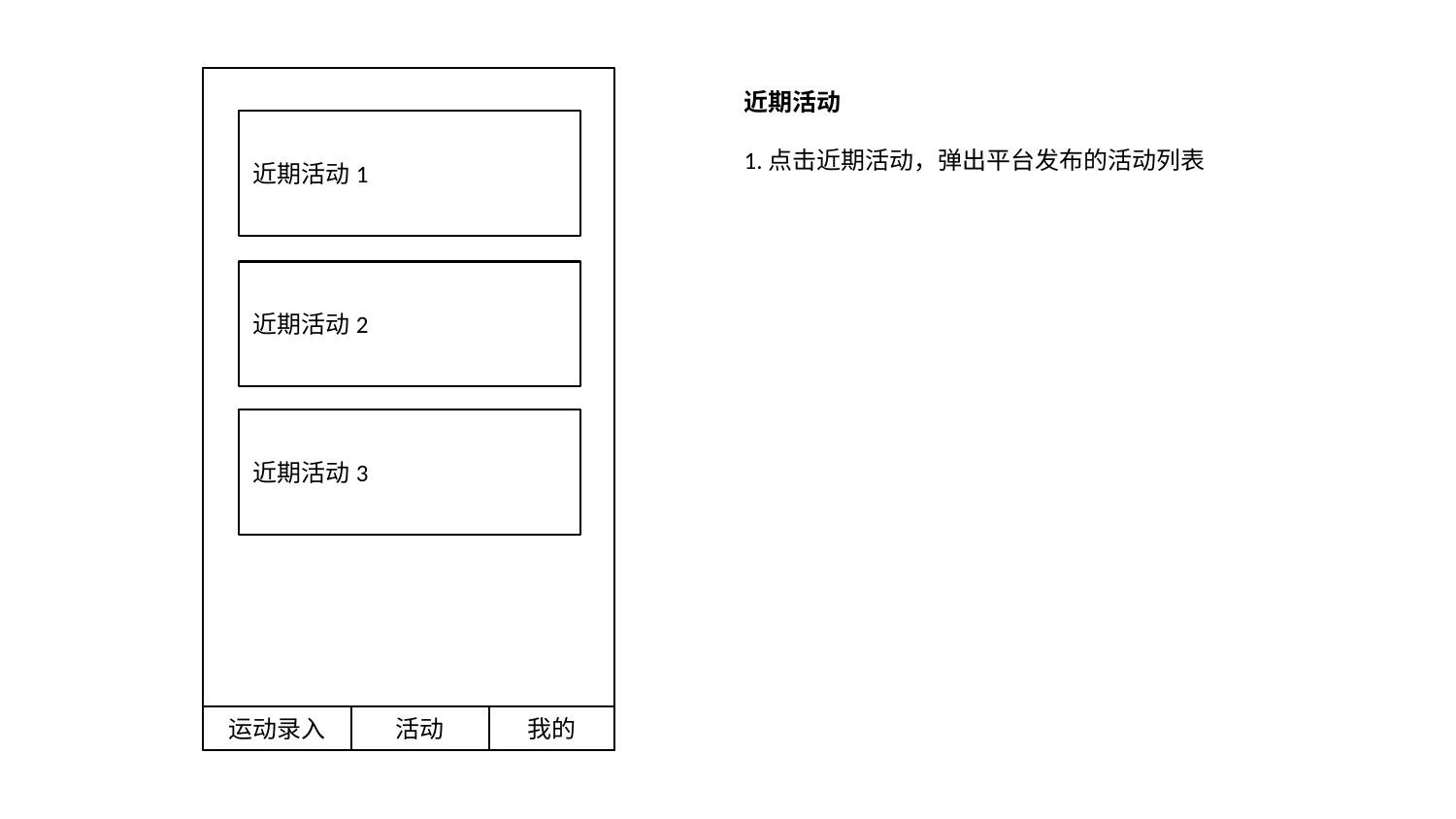

近期活动

1.点击近期活动，弹出平台发布的活动列表
近期活动1
近期活动2
近期活动3
运动录入
活动
我的